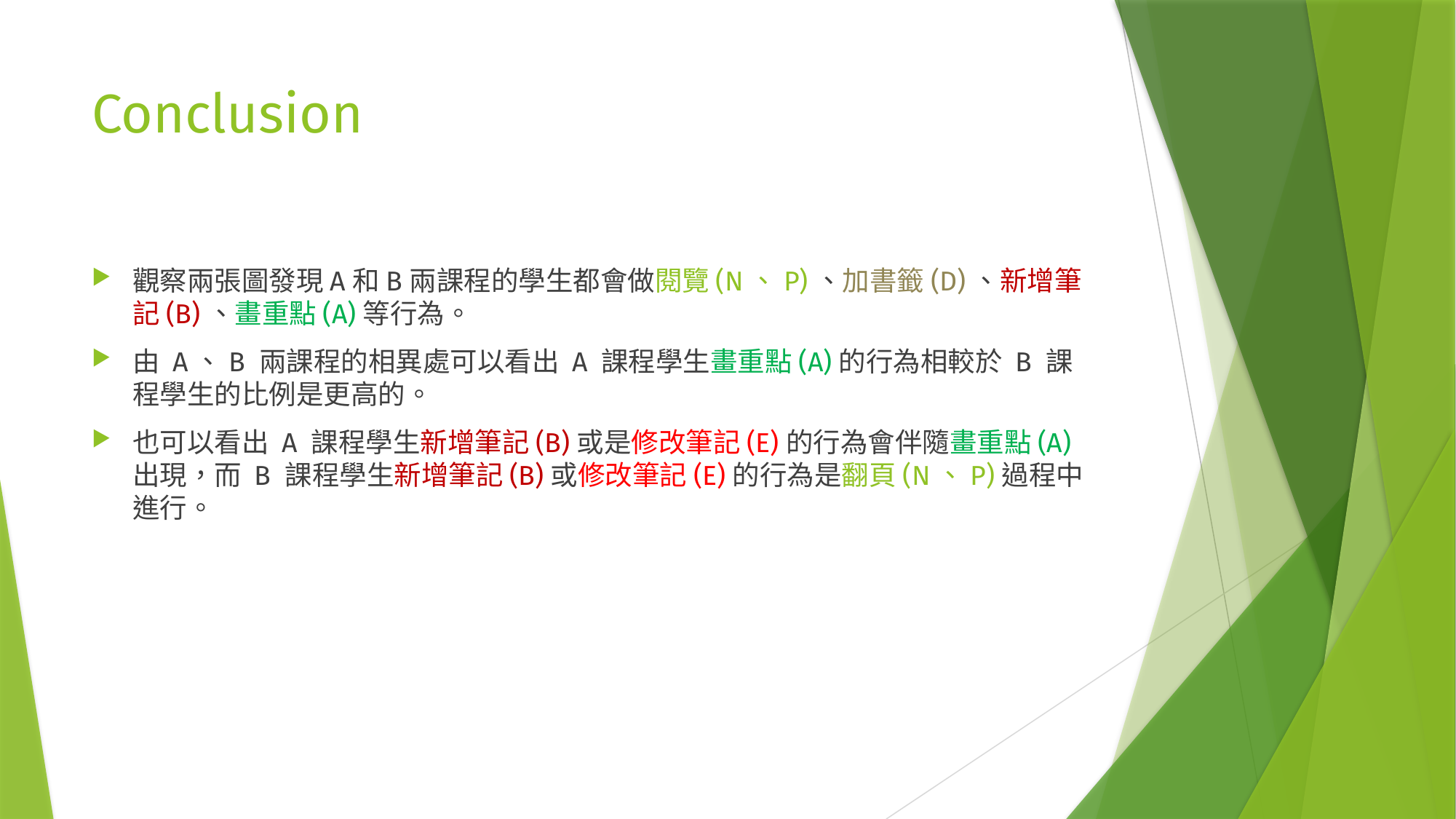

# Conclusion
觀察兩張圖發現A和B兩課程的學生都會做閱覽(N、P)、加書籤(D)、新增筆記(B)、畫重點(A)等行為。
由 A、B 兩課程的相異處可以看出 A 課程學生畫重點(A)的行為相較於 B 課程學生的比例是更高的。
也可以看出 A 課程學生新增筆記(B)或是修改筆記(E)的行為會伴隨畫重點(A)出現，而 B 課程學生新增筆記(B)或修改筆記(E)的行為是翻頁(N、P)過程中進行。